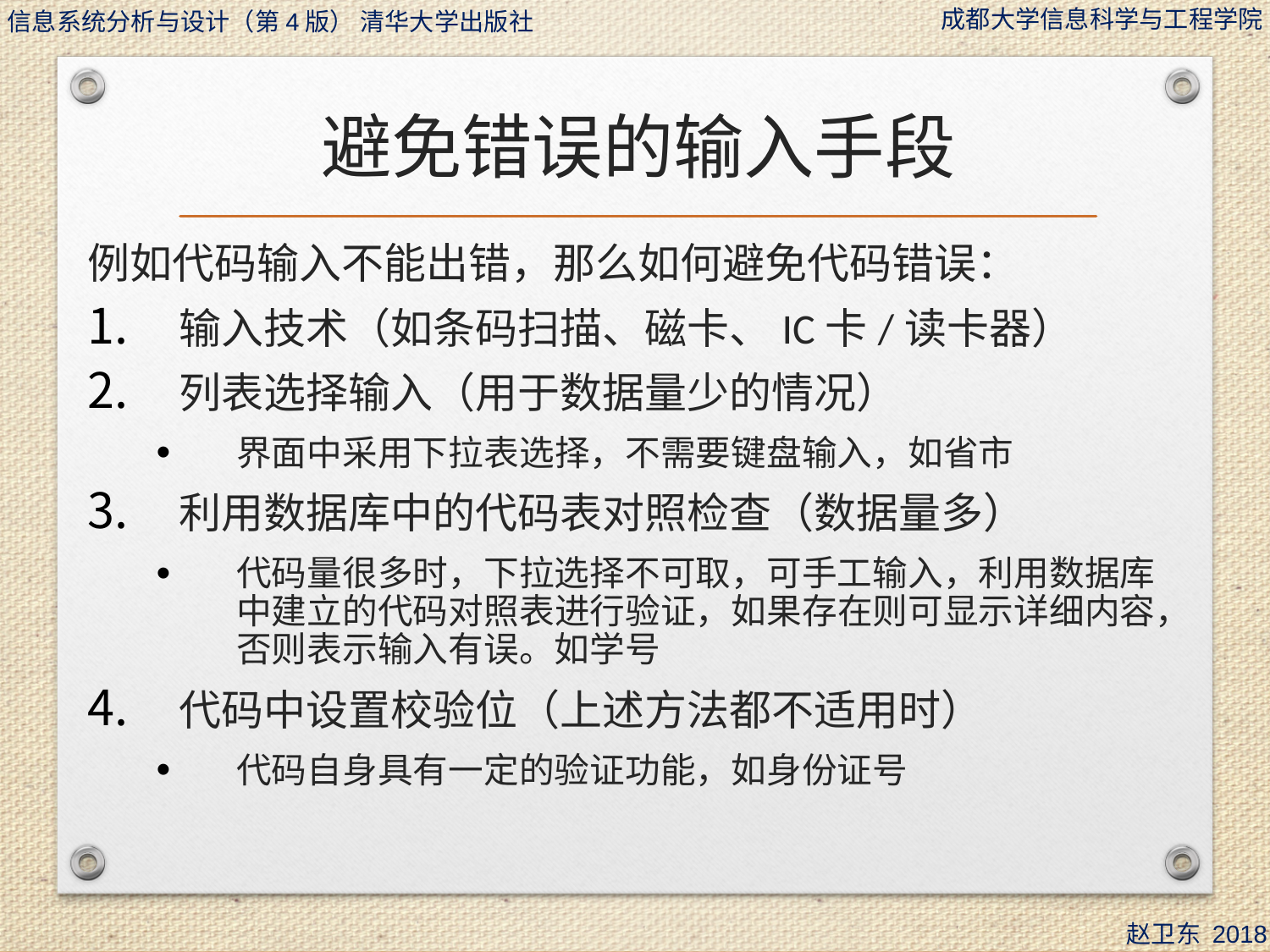

# 避免错误的输入手段
例如代码输入不能出错，那么如何避免代码错误：
输入技术（如条码扫描、磁卡、IC卡/读卡器）
列表选择输入（用于数据量少的情况）
界面中采用下拉表选择，不需要键盘输入，如省市
利用数据库中的代码表对照检查（数据量多）
代码量很多时，下拉选择不可取，可手工输入，利用数据库中建立的代码对照表进行验证，如果存在则可显示详细内容，否则表示输入有误。如学号
代码中设置校验位（上述方法都不适用时）
代码自身具有一定的验证功能，如身份证号